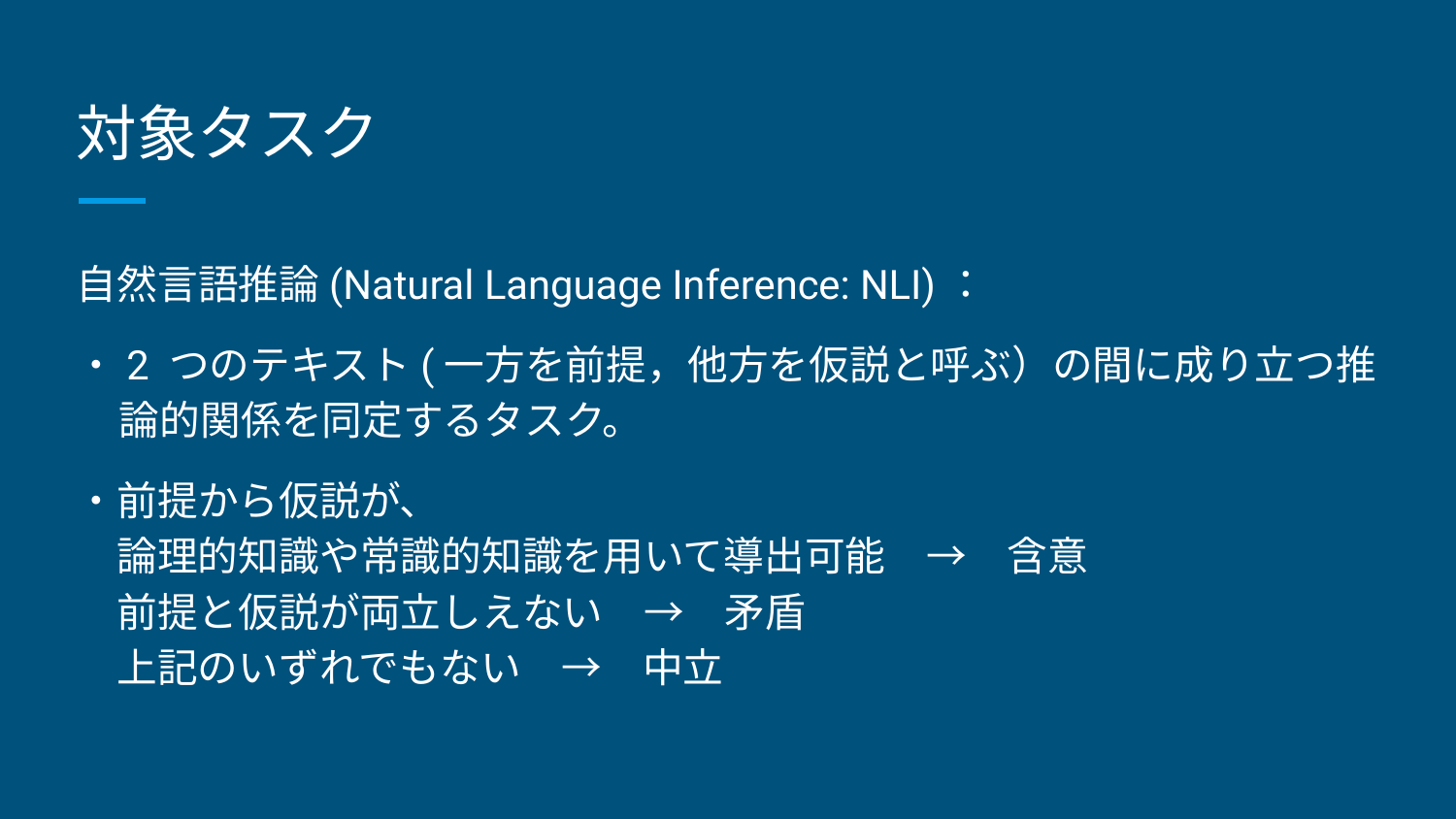

# 対象タスク
自然言語推論(Natural Language Inference: NLI)：
・2 つのテキスト(一方を前提，他方を仮説と呼ぶ）の間に成り立つ推論的関係を同定するタスク。
・前提から仮説が、
　論理的知識や常識的知識を用いて導出可能　→　含意
　前提と仮説が両立しえない　→　矛盾
　上記のいずれでもない　→　中立